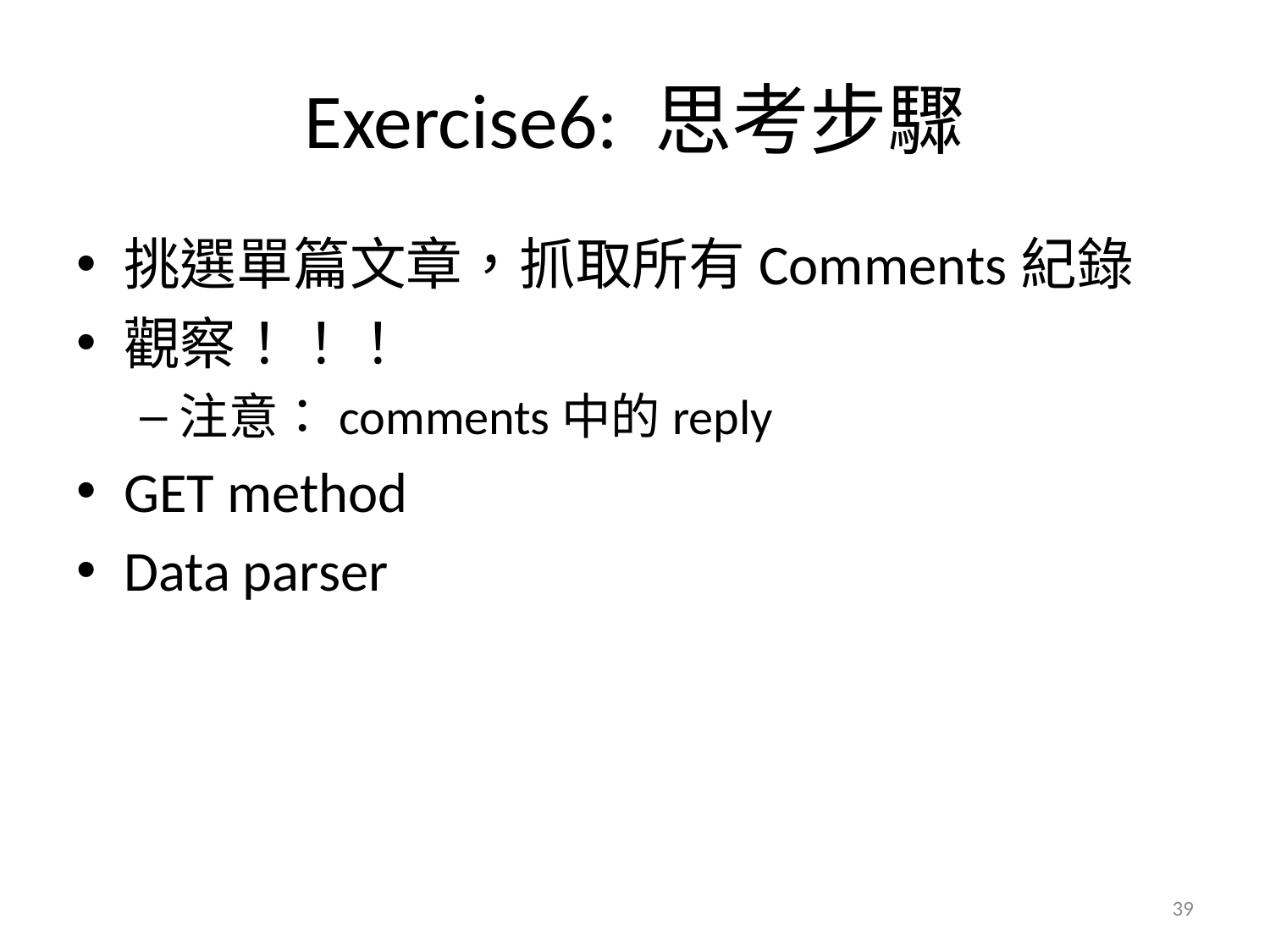

# Exercise6: 思考步驟
挑選單篇文章，抓取所有Comments紀錄
觀察！！！
注意：comments中的reply
GET method
Data parser

39